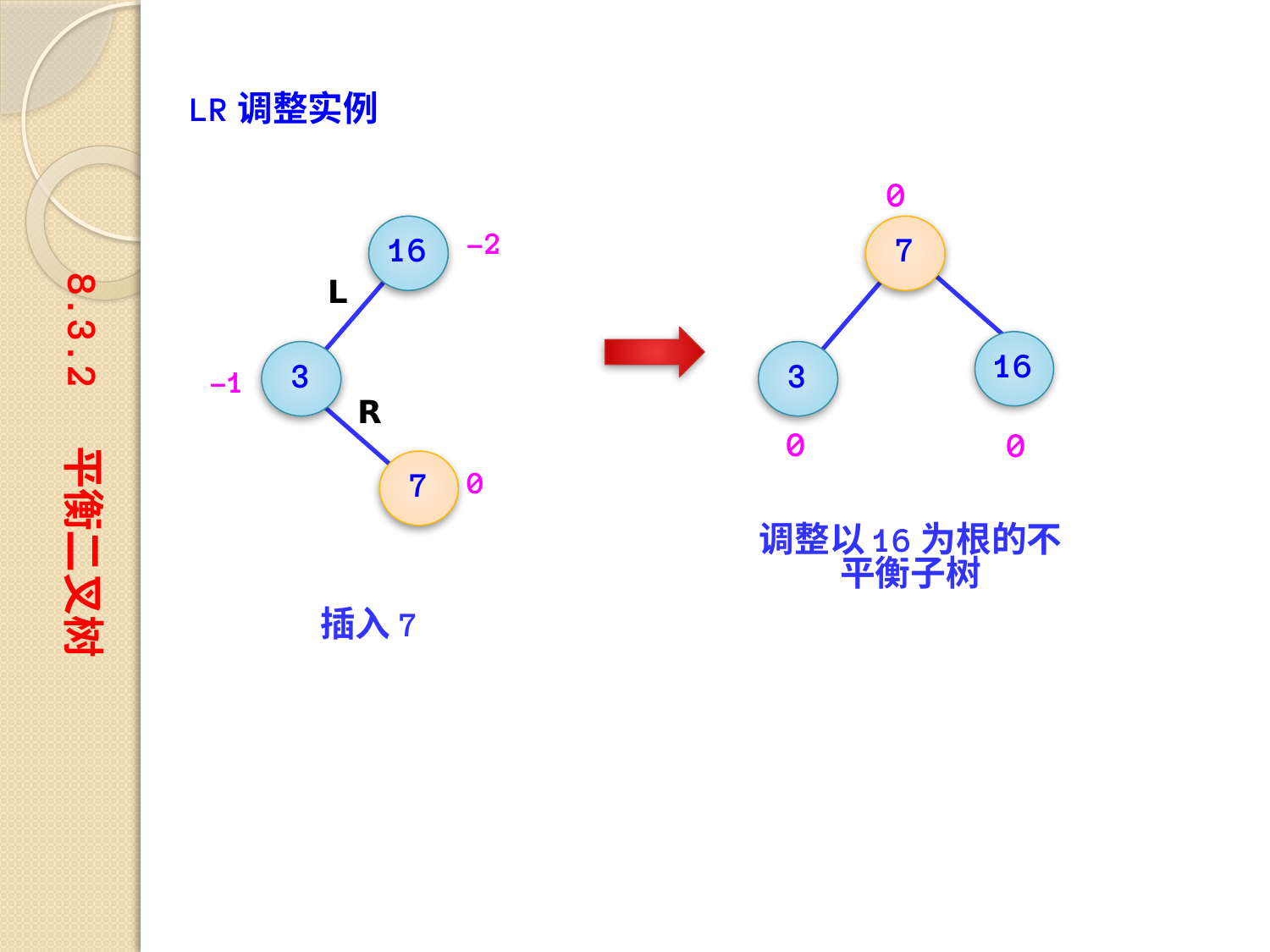

LR调整实例
0
7

16
3
0
0
调整以16为根的不平衡子树
16
-2
8.3.2  平衡二叉树
L

3
-1
R

7
0
插入7